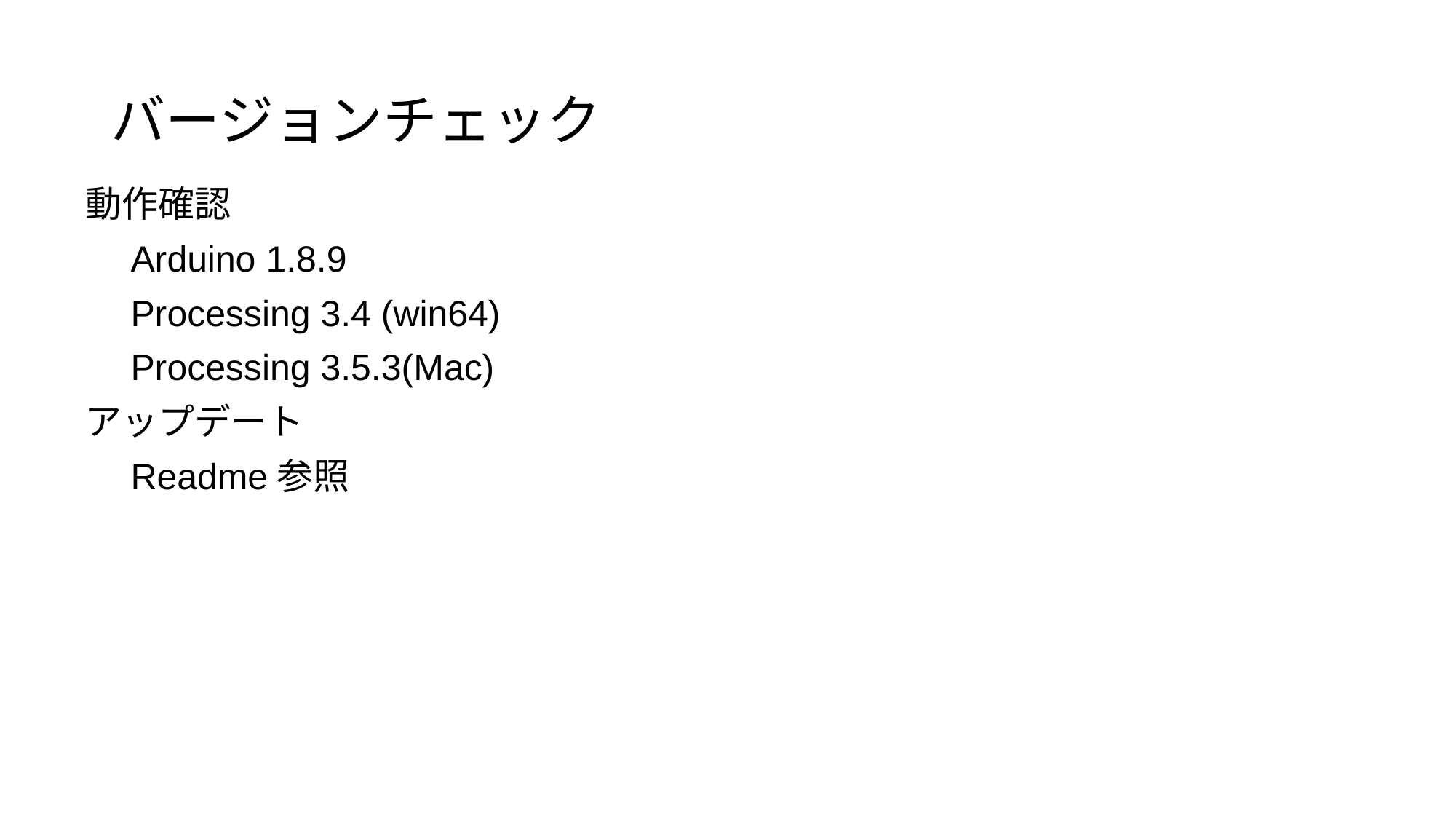

# バージョンチェック
動作確認
　Arduino 1.8.9
　Processing 3.4 (win64)
　Processing 3.5.3(Mac)
アップデート
　Readme参照